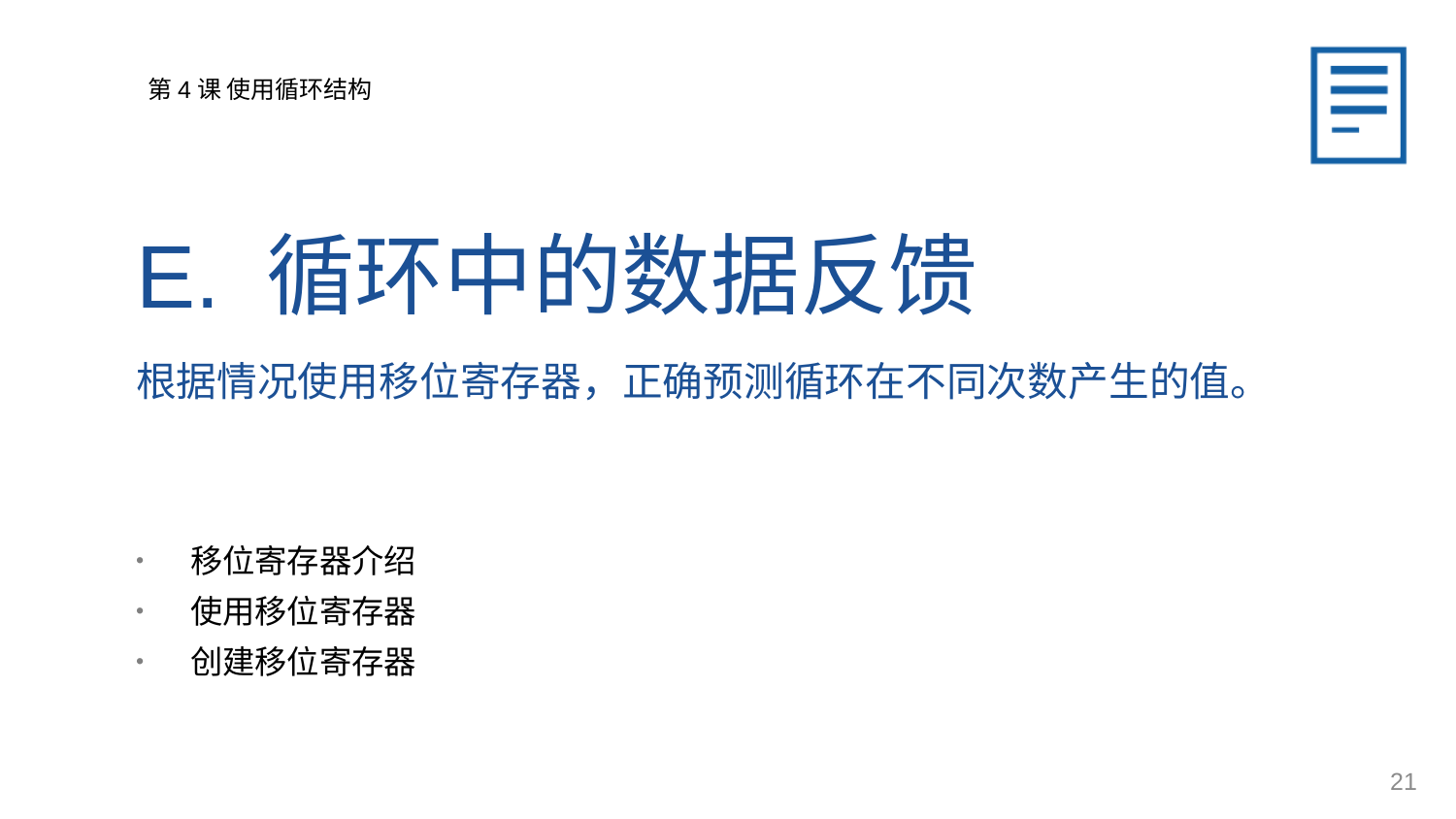

E. 循环中的数据反馈
根据情况使用移位寄存器，正确预测循环在不同次数产生的值。
移位寄存器介绍
使用移位寄存器
创建移位寄存器
21